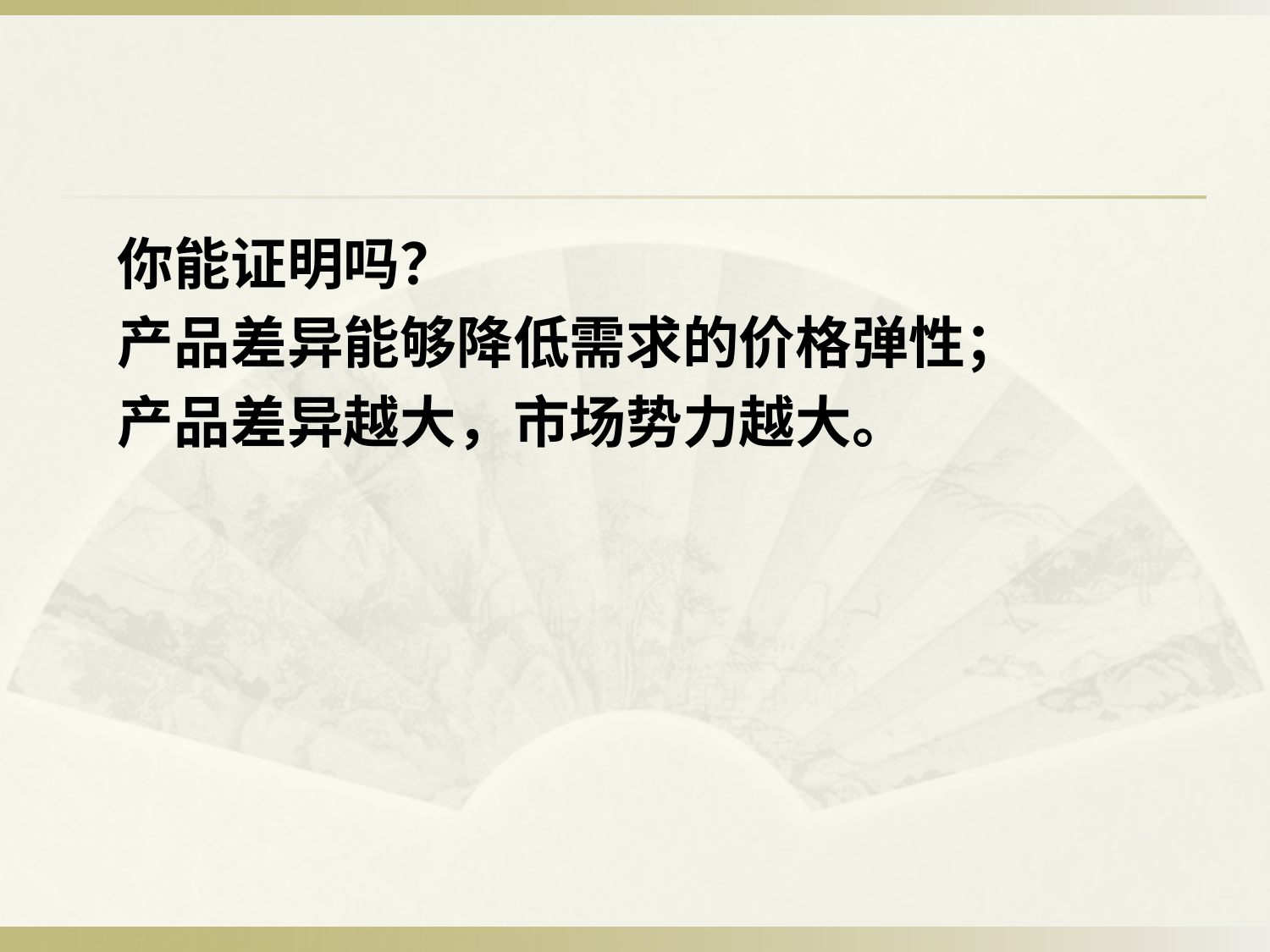

#
你能证明吗？
产品差异能够降低需求的价格弹性；
产品差异越大，市场势力越大。